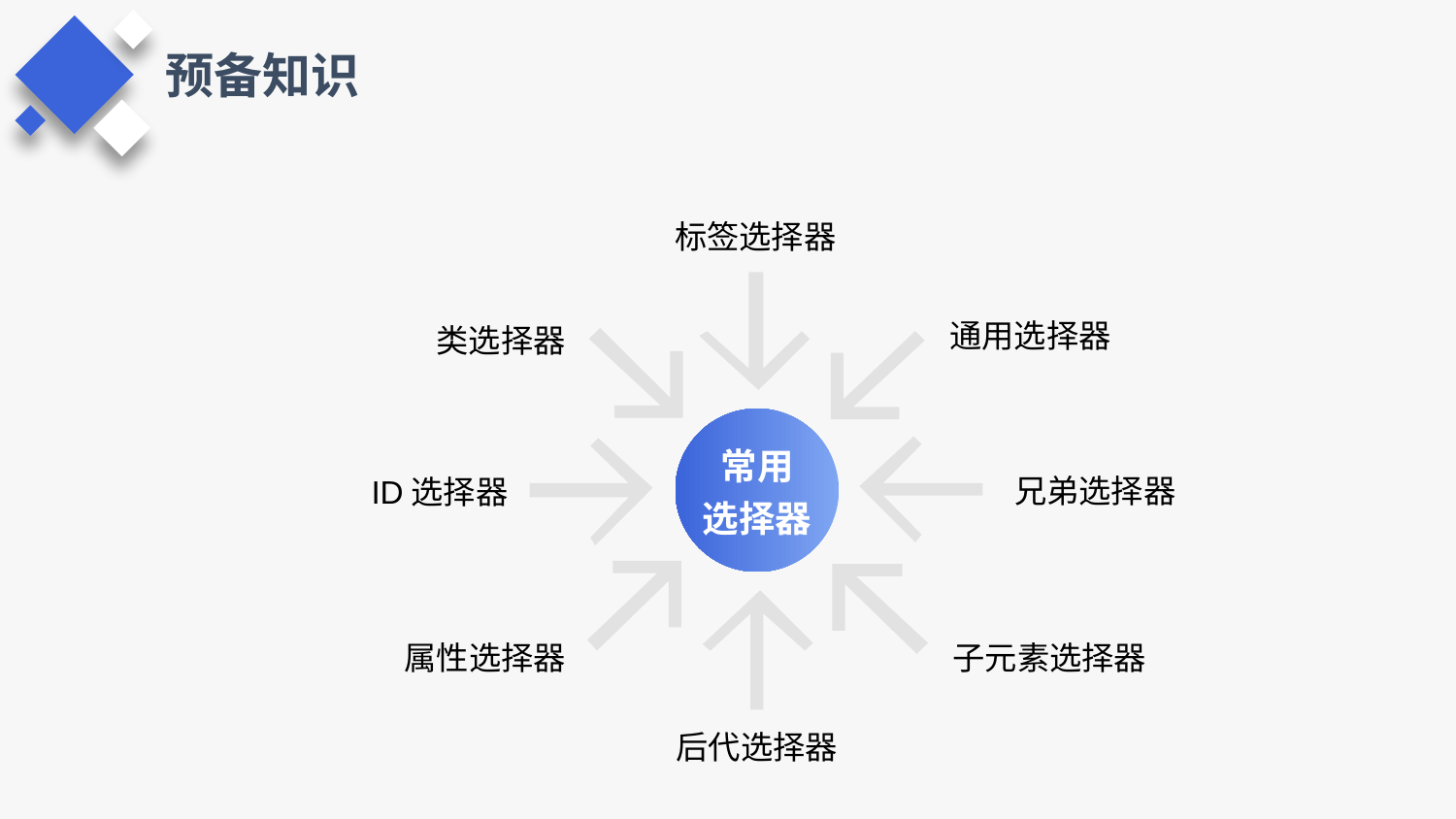

预备知识

标签选择器

通用选择器
类选择器

常用
选择器

兄弟选择器
ID选择器

属性选择器
子元素选择器
后代选择器